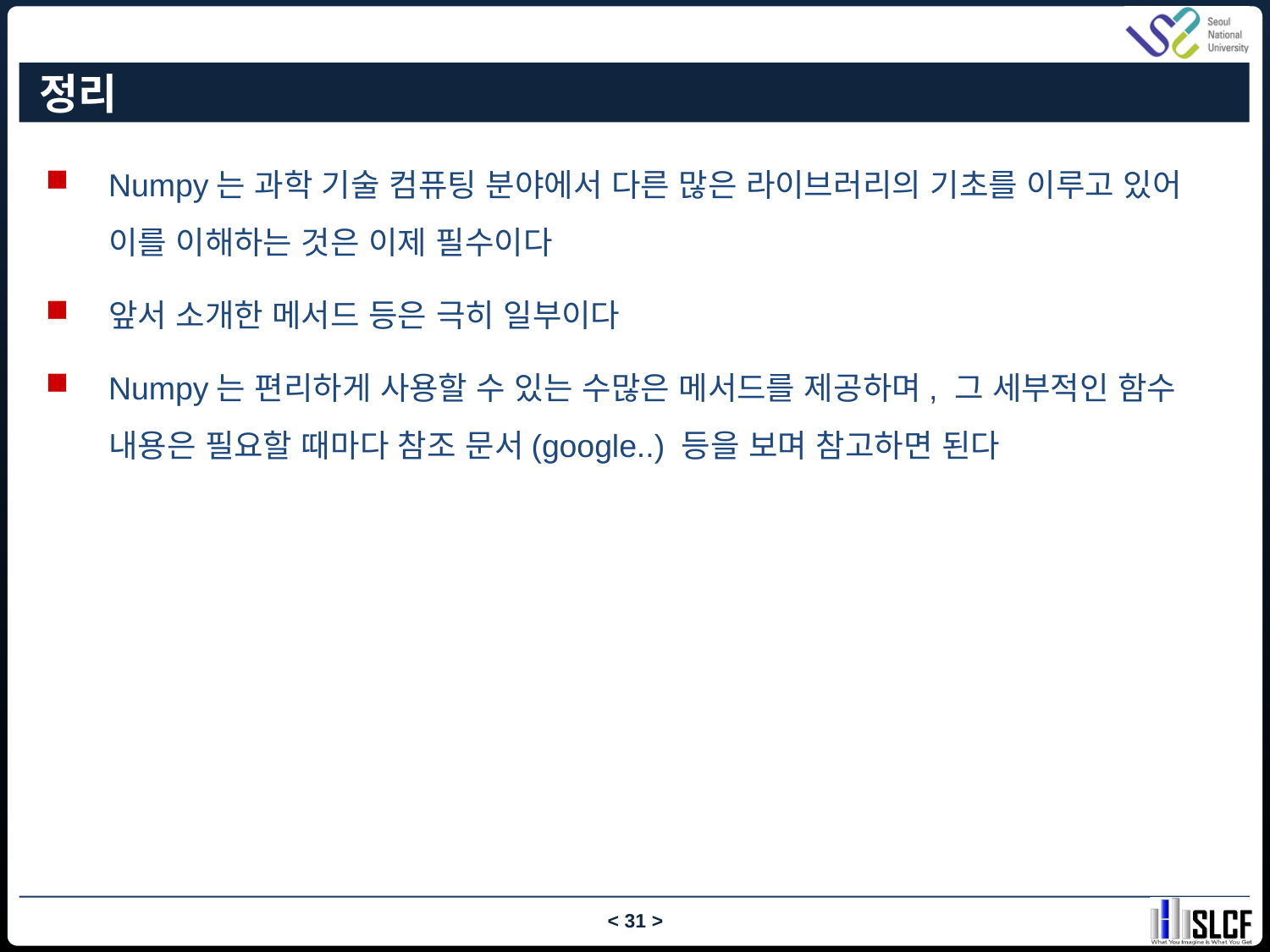

# 정리
Numpy는 과학 기술 컴퓨팅 분야에서 다른 많은 라이브러리의 기초를 이루고 있어 이를 이해하는 것은 이제 필수이다
앞서 소개한 메서드 등은 극히 일부이다
Numpy는 편리하게 사용할 수 있는 수많은 메서드를 제공하며, 그 세부적인 함수 내용은 필요할 때마다 참조 문서(google..) 등을 보며 참고하면 된다